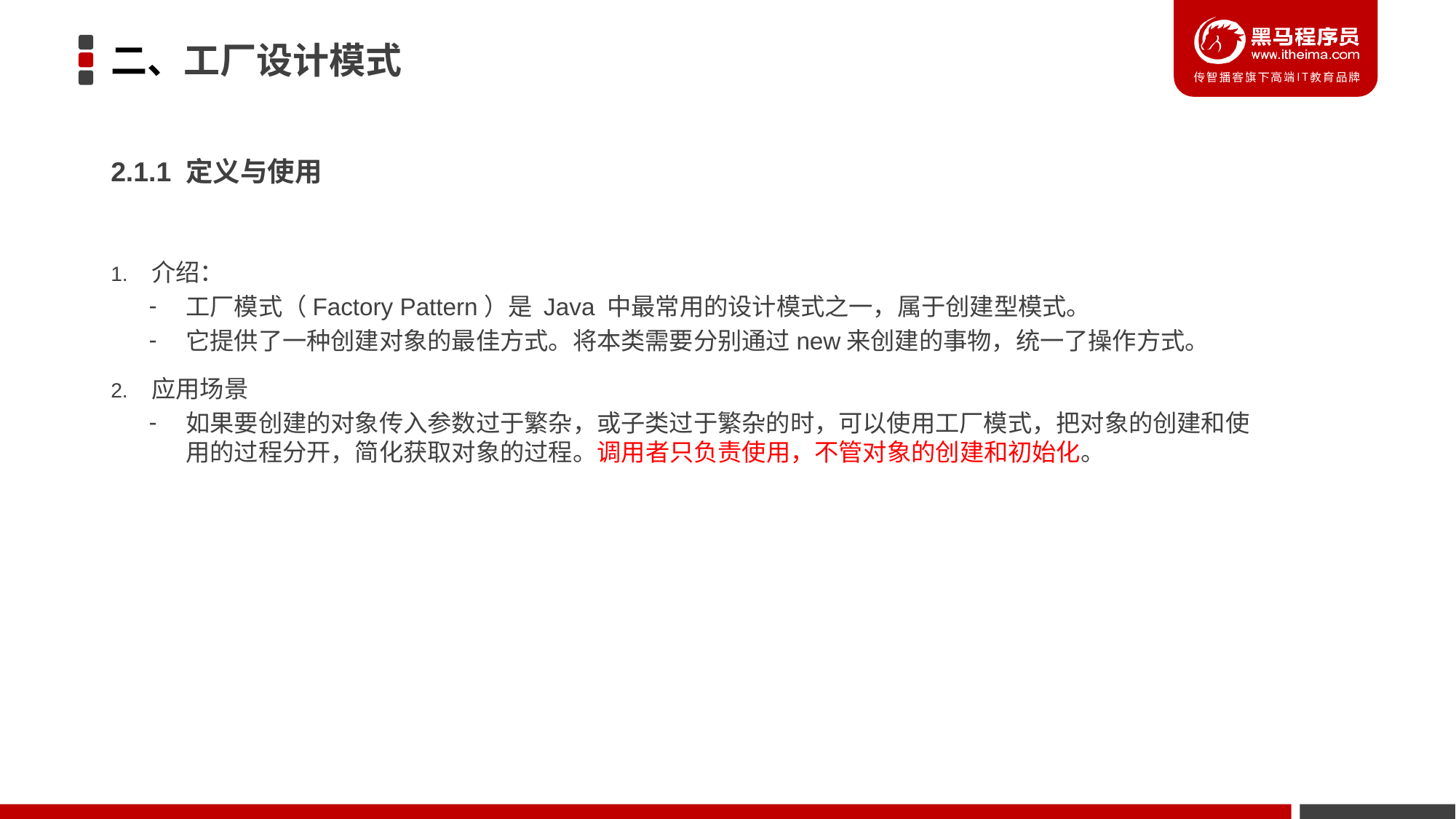

# 二、工厂设计模式
2.1.1 定义与使用
介绍：
工厂模式（Factory Pattern）是 Java 中最常用的设计模式之一，属于创建型模式。
它提供了一种创建对象的最佳方式。将本类需要分别通过new来创建的事物，统一了操作方式。
应用场景
如果要创建的对象传入参数过于繁杂，或子类过于繁杂的时，可以使用工厂模式，把对象的创建和使用的过程分开，简化获取对象的过程。调用者只负责使用，不管对象的创建和初始化。